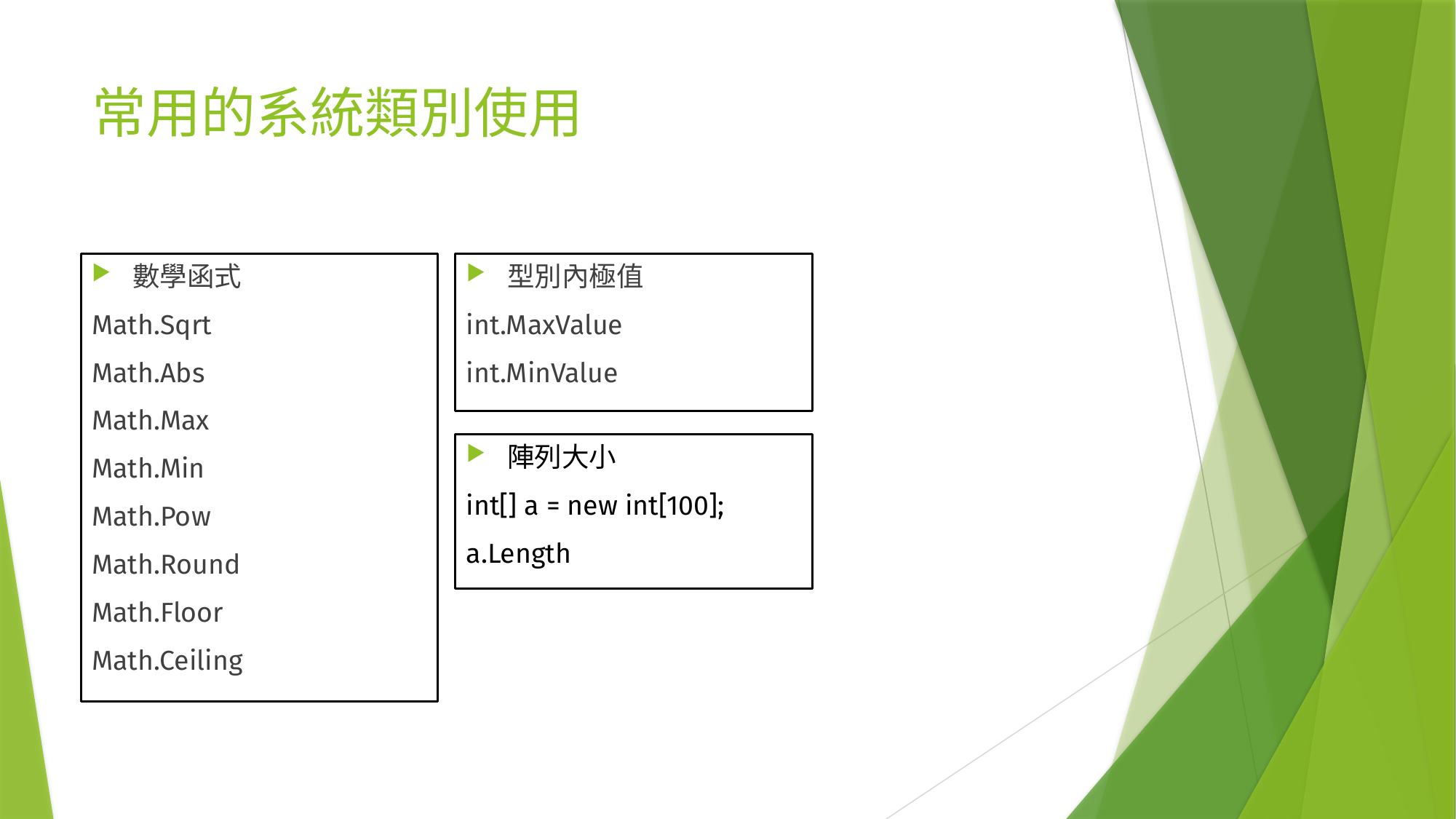

# 常用的系統類別使用
數學函式
Math.Sqrt
Math.Abs
Math.Max
Math.Min
Math.Pow
Math.Round
Math.Floor
Math.Ceiling
型別內極值
int.MaxValue
int.MinValue
陣列大小
int[] a = new int[100];
a.Length